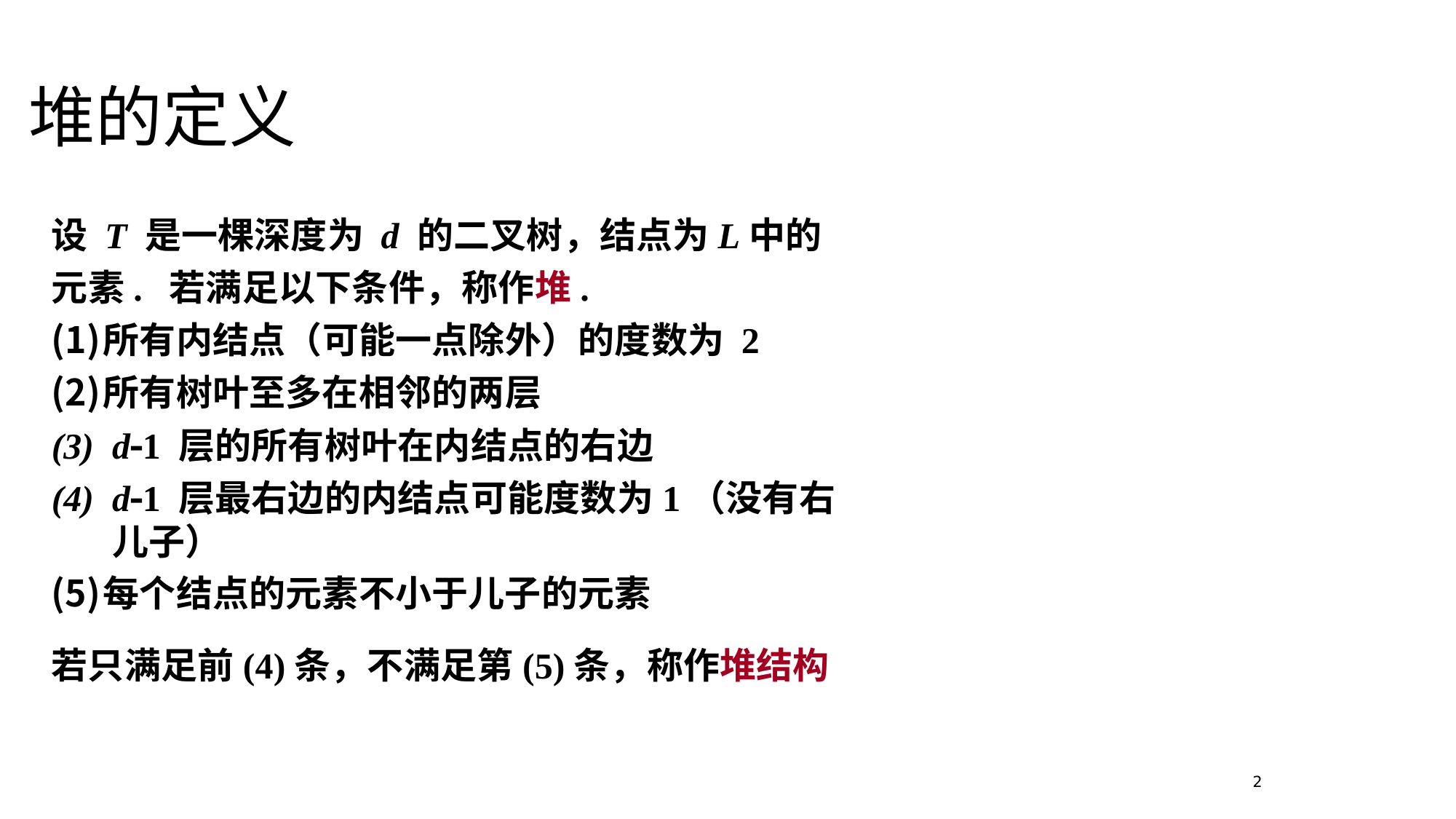

# 堆的定义
设 T 是一棵深度为 d 的二叉树，结点为L中的元素.  若满足以下条件，称作堆.
所有内结点（可能一点除外）的度数为 2
所有树叶至多在相邻的两层
d−1 层的所有树叶在内结点的右边
d−1 层最右边的内结点可能度数为1（没有右儿子）
每个结点的元素不小于儿子的元素
若只满足前(4)条，不满足第(5)条，称作堆结构
2